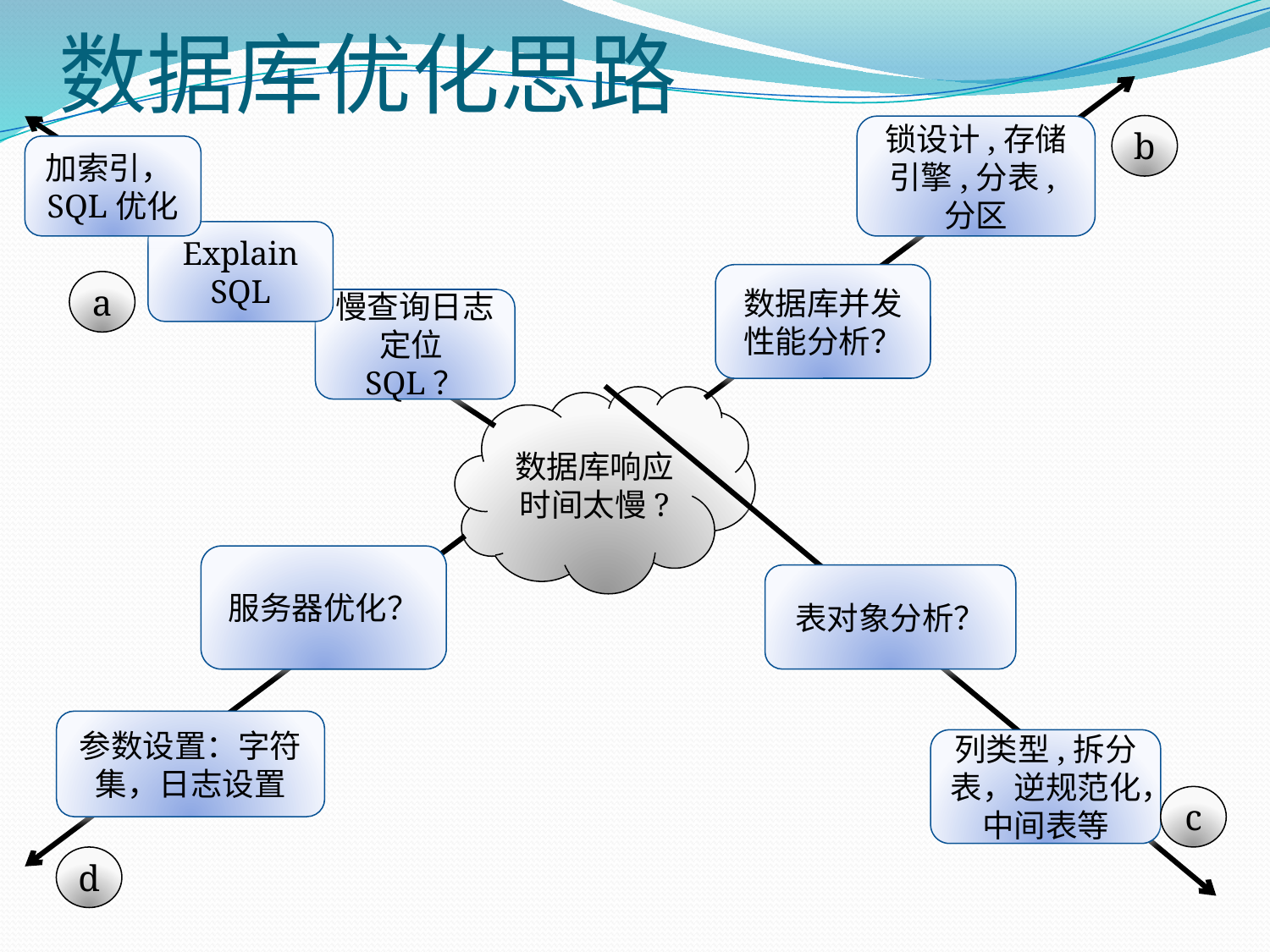

# 数据库优化思路
b
锁设计,存储引擎,分表,分区
加索引，SQL优化
Explain
SQL
数据库并发性能分析？
a
慢查询日志定位SQL？
数据库响应时间太慢?
服务器优化？
表对象分析？
参数设置：字符集，日志设置
列类型,拆分表，逆规范化，中间表等
c
d